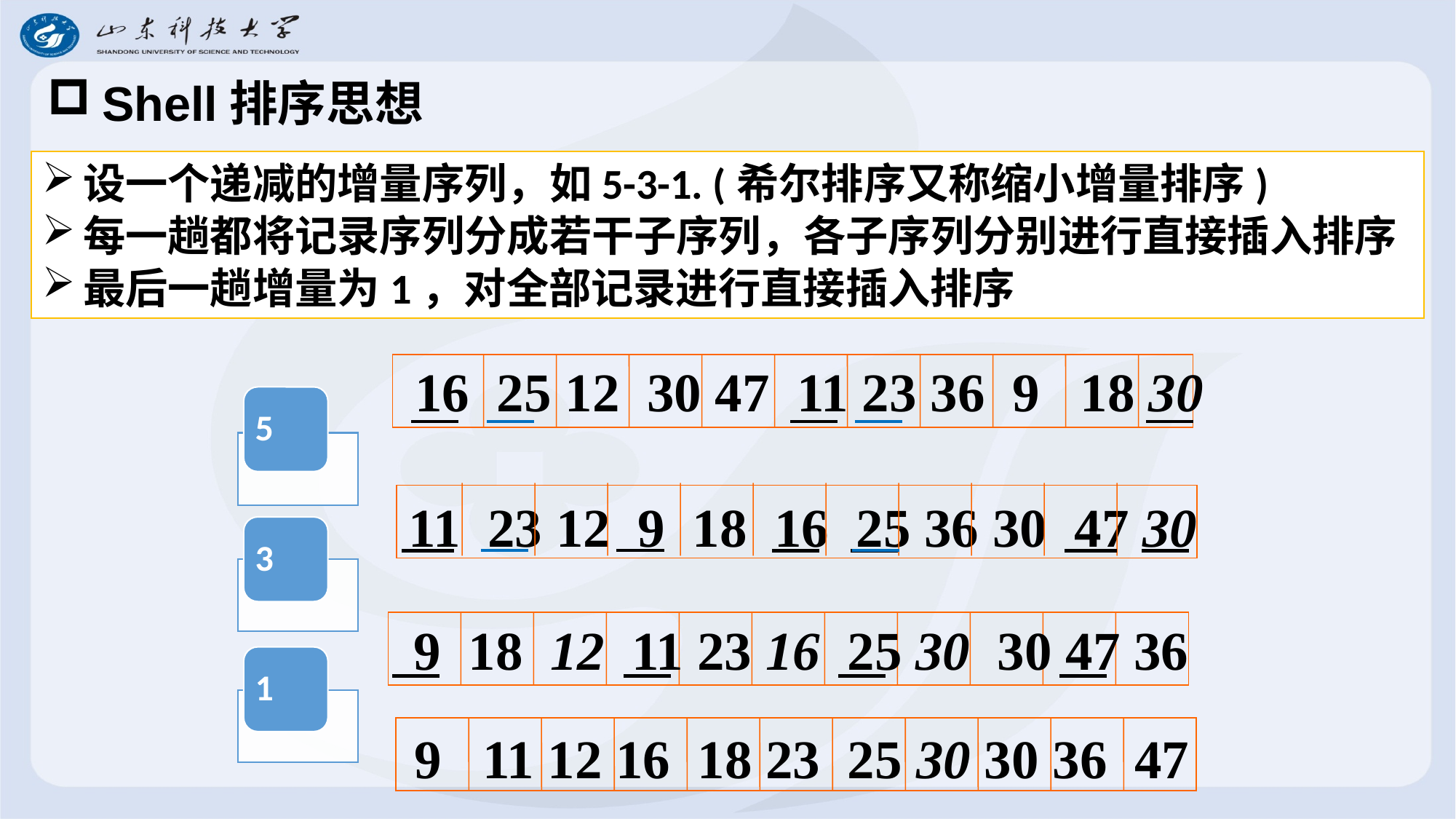

# Shell排序思想
设一个递减的增量序列，如5-3-1. (希尔排序又称缩小增量排序)
每一趟都将记录序列分成若干子序列，各子序列分别进行直接插入排序
最后一趟增量为1，对全部记录进行直接插入排序
16  25 12  30 47  11 23 36  9   18 30

5
3
1
11  23 12  9  18  16  25 36 30  47 30

 9  18  12  11 23 16  25 30  30 47 36

 9   11 12 16  18 23  25 30 30 36  47